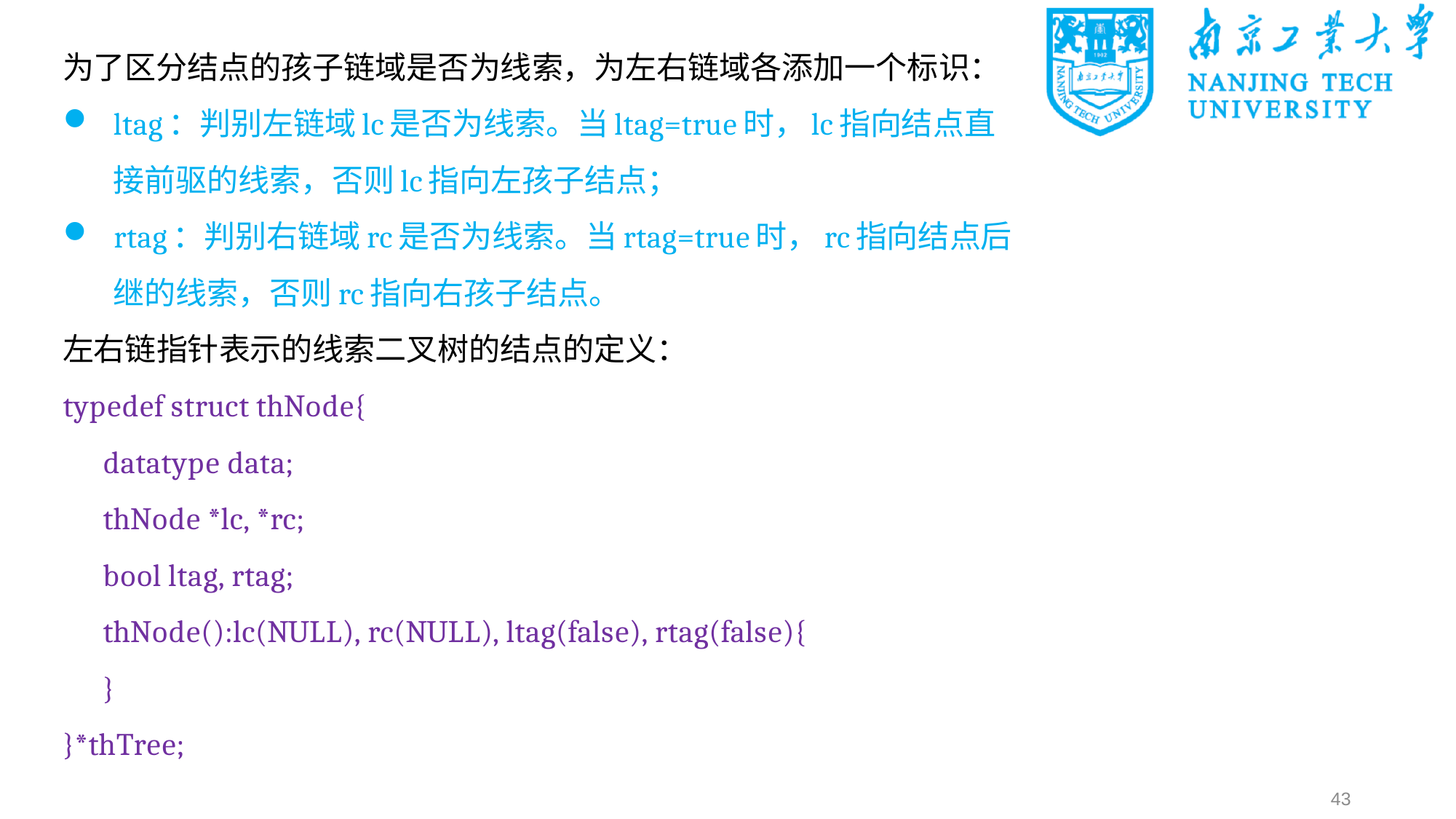

为了区分结点的孩子链域是否为线索，为左右链域各添加一个标识：
ltag：判别左链域lc是否为线索。当ltag=true时，lc指向结点直接前驱的线索，否则lc指向左孩子结点；
rtag：判别右链域rc是否为线索。当rtag=true时，rc指向结点后继的线索，否则rc指向右孩子结点。
左右链指针表示的线索二叉树的结点的定义：
typedef struct thNode{
	datatype data;
	thNode *lc, *rc;
	bool ltag, rtag;
	thNode():lc(NULL), rc(NULL), ltag(false), rtag(false){
	}
}*thTree;
43